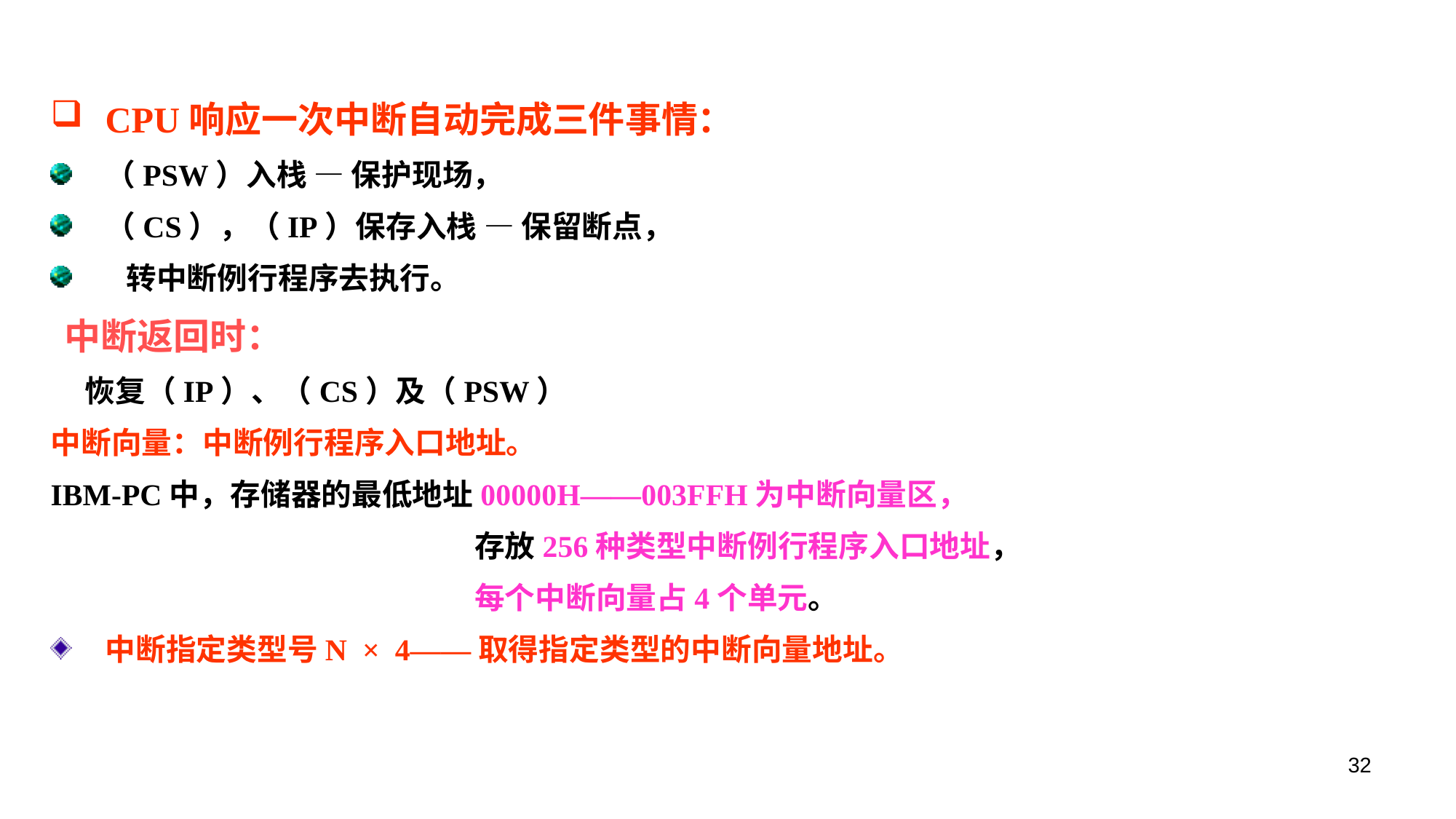

CPU响应一次中断自动完成三件事情：
（PSW）入栈 — 保护现场，
（CS），（IP）保存入栈 — 保留断点，
  转中断例行程序去执行。
 中断返回时：
    恢复（IP）、（CS）及（PSW）
中断向量：中断例行程序入口地址。
IBM-PC中，存储器的最低地址00000H——003FFH为中断向量区，
				     存放256种类型中断例行程序入口地址，
				     每个中断向量占4个单元。
中断指定类型号N  ×  4——取得指定类型的中断向量地址。
32